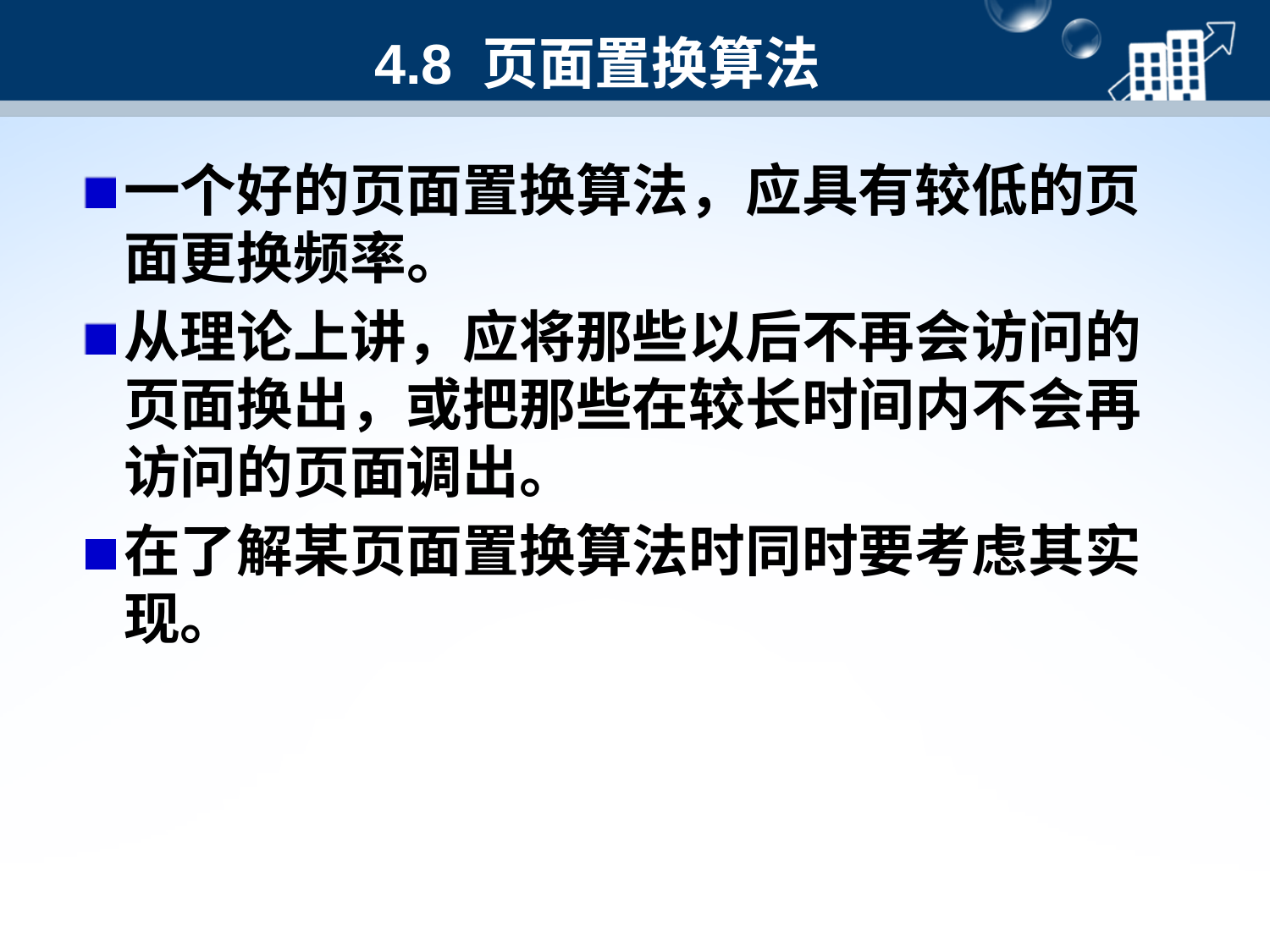

# 4.8 页面置换算法
一个好的页面置换算法，应具有较低的页面更换频率。
从理论上讲，应将那些以后不再会访问的页面换出，或把那些在较长时间内不会再访问的页面调出。
在了解某页面置换算法时同时要考虑其实现。